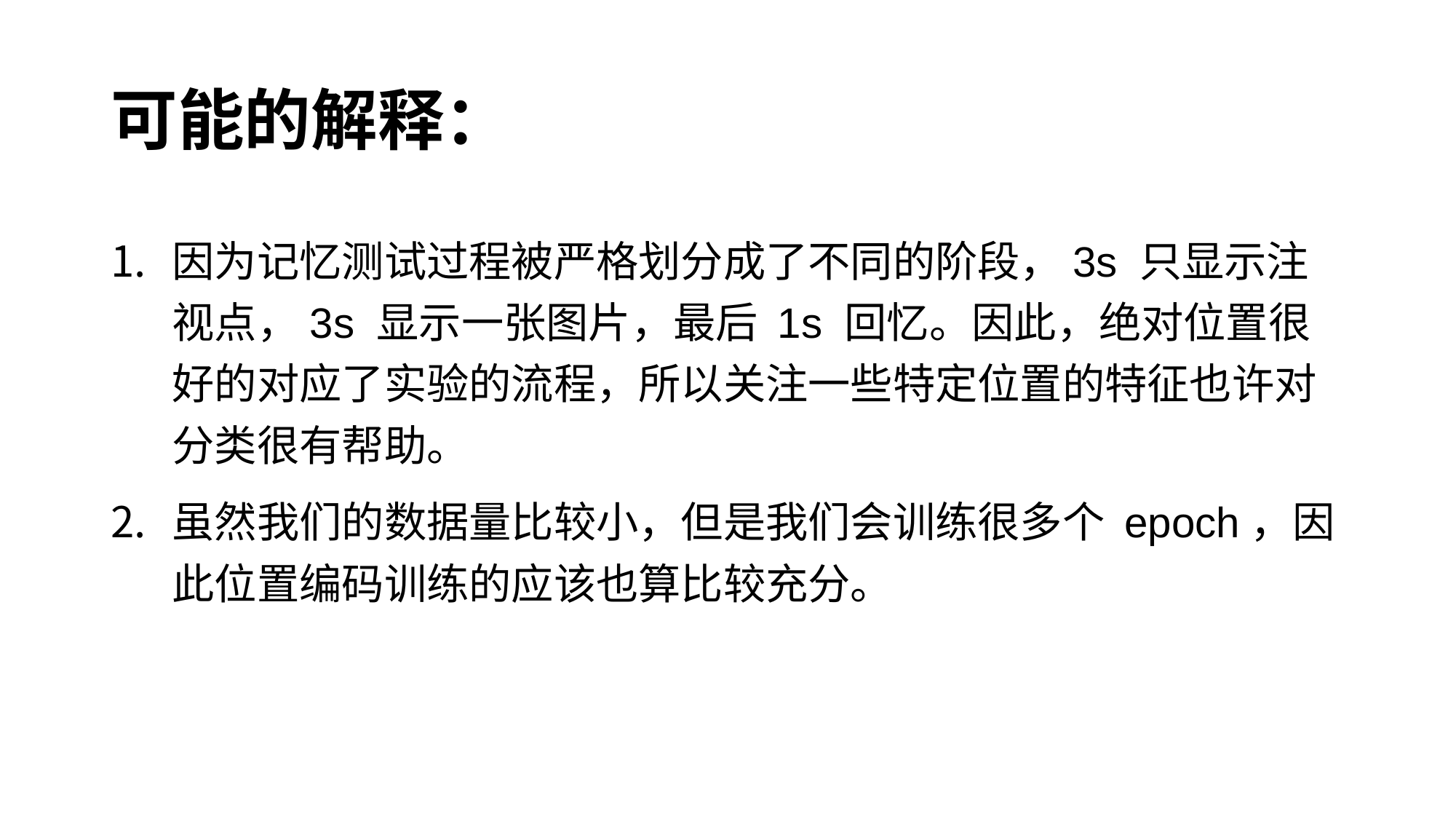

# 可能的解释：
因为记忆测试过程被严格划分成了不同的阶段，3s 只显示注视点，3s 显示一张图片，最后 1s 回忆。因此，绝对位置很好的对应了实验的流程，所以关注一些特定位置的特征也许对分类很有帮助。
虽然我们的数据量比较小，但是我们会训练很多个 epoch，因此位置编码训练的应该也算比较充分。